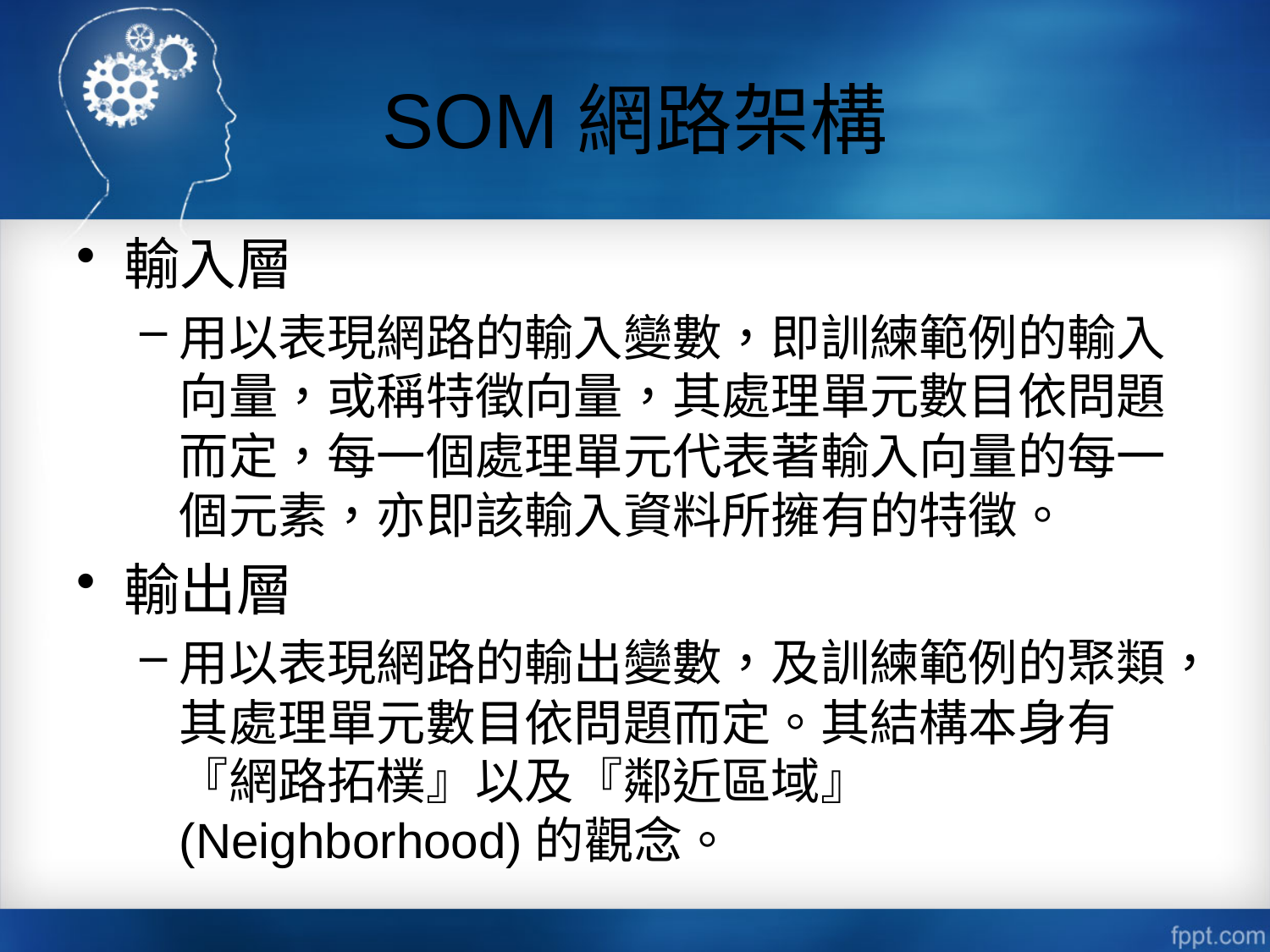

# SOM網路架構
輸入層
用以表現網路的輸入變數，即訓練範例的輸入向量，或稱特徵向量，其處理單元數目依問題而定，每一個處理單元代表著輸入向量的每一個元素，亦即該輸入資料所擁有的特徵。
輸出層
用以表現網路的輸出變數，及訓練範例的聚類，其處理單元數目依問題而定。其結構本身有『網路拓樸』以及『鄰近區域』(Neighborhood)的觀念。